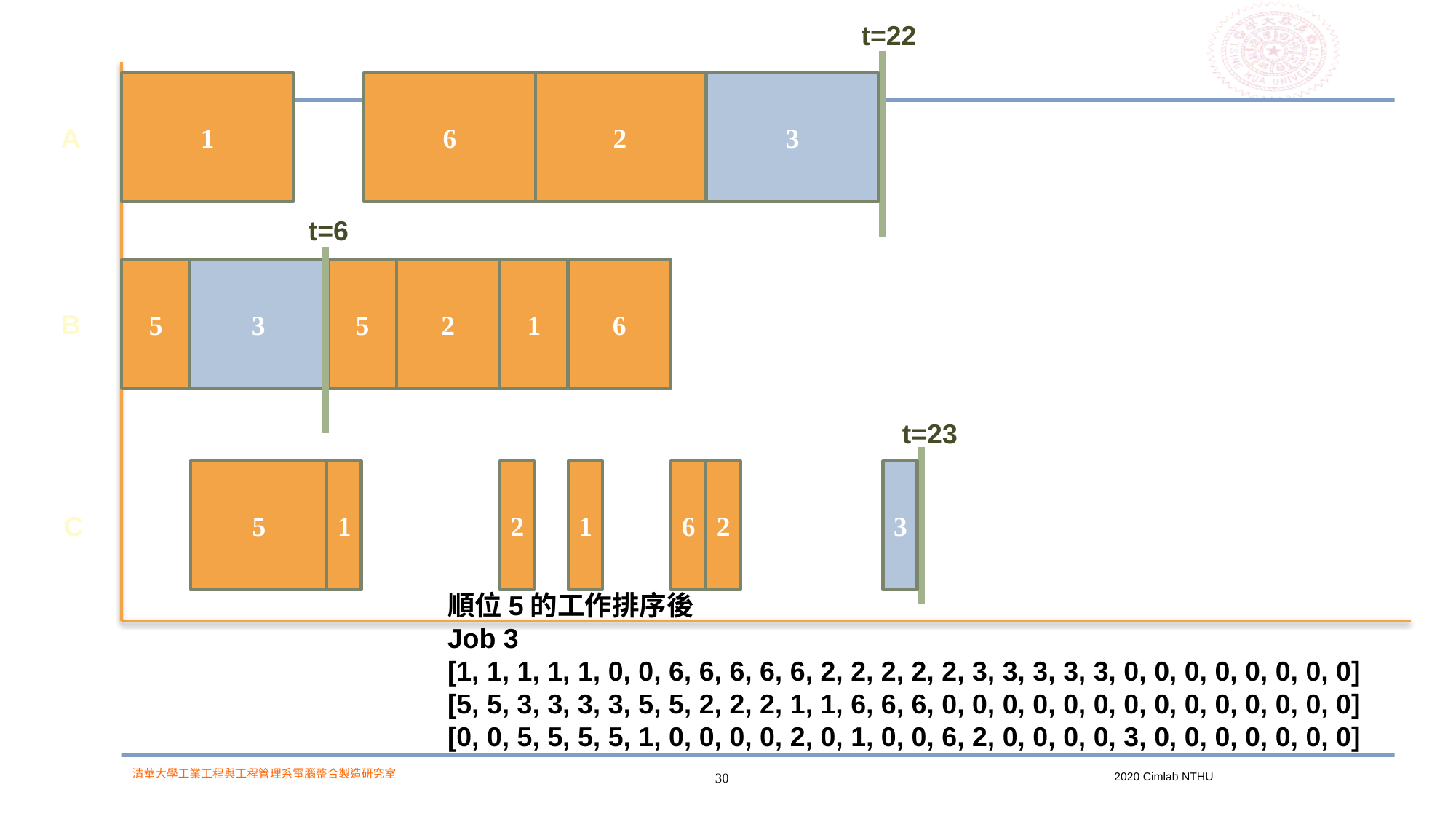

t=22
1
6
3
2
A
t=6
3
5
5
2
1
6
B
t=23
1
2
1
6
2
3
5
C
順位5的工作排序後
Job 3
[1, 1, 1, 1, 1, 0, 0, 6, 6, 6, 6, 6, 2, 2, 2, 2, 2, 3, 3, 3, 3, 3, 0, 0, 0, 0, 0, 0, 0, 0]
[5, 5, 3, 3, 3, 3, 5, 5, 2, 2, 2, 1, 1, 6, 6, 6, 0, 0, 0, 0, 0, 0, 0, 0, 0, 0, 0, 0, 0, 0]
[0, 0, 5, 5, 5, 5, 1, 0, 0, 0, 0, 2, 0, 1, 0, 0, 6, 2, 0, 0, 0, 0, 3, 0, 0, 0, 0, 0, 0, 0]